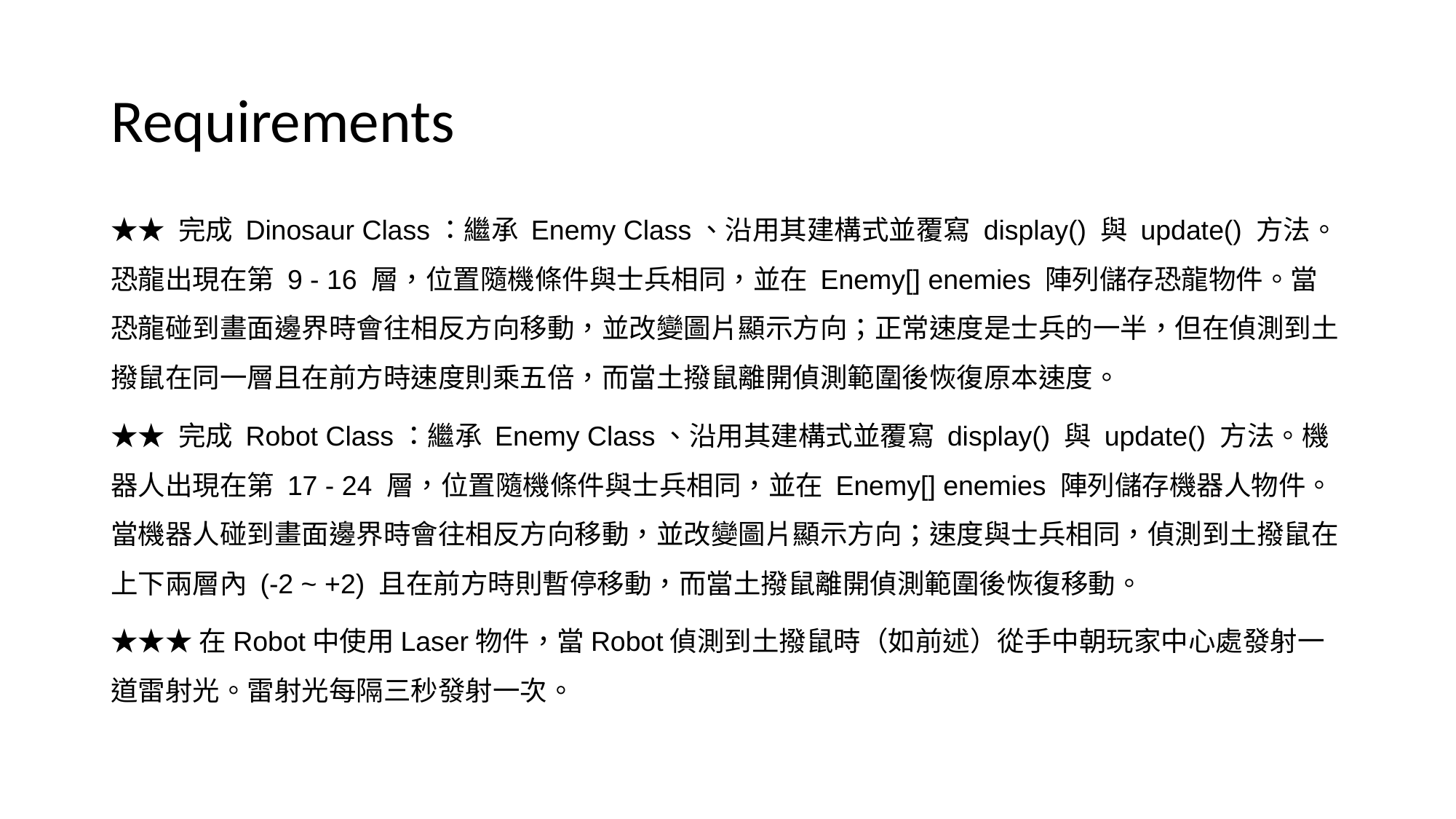

# Requirements
★★ 完成 Dinosaur Class：繼承 Enemy Class、沿用其建構式並覆寫 display() 與 update() 方法。恐龍出現在第 9 - 16 層，位置隨機條件與士兵相同，並在 Enemy[] enemies 陣列儲存恐龍物件。當恐龍碰到畫面邊界時會往相反方向移動，並改變圖片顯示方向；正常速度是士兵的一半，但在偵測到土撥鼠在同一層且在前方時速度則乘五倍，而當土撥鼠離開偵測範圍後恢復原本速度。
★★ 完成 Robot Class：繼承 Enemy Class、沿用其建構式並覆寫 display() 與 update() 方法。機器人出現在第 17 - 24 層，位置隨機條件與士兵相同，並在 Enemy[] enemies 陣列儲存機器人物件。當機器人碰到畫面邊界時會往相反方向移動，並改變圖片顯示方向；速度與士兵相同，偵測到土撥鼠在上下兩層內 (-2 ~ +2) 且在前方時則暫停移動，而當土撥鼠離開偵測範圍後恢復移動。
★★★在Robot中使用Laser物件，當Robot偵測到土撥鼠時（如前述）從手中朝玩家中心處發射一道雷射光。雷射光每隔三秒發射一次。